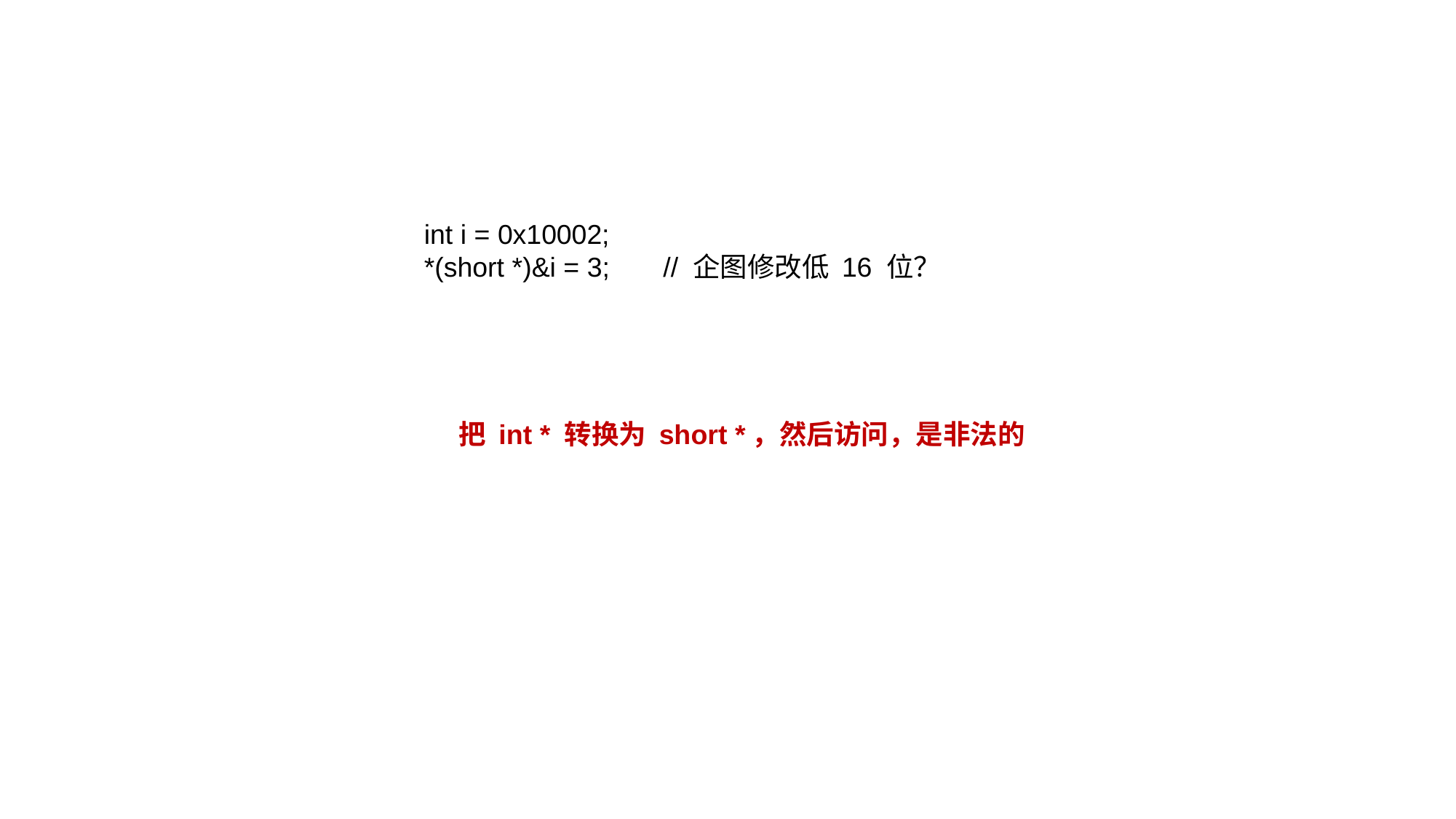

int i = 0x10002;
*(short *)&i = 3;       // 企图修改低 16 位？
把 int * 转换为 short *，然后访问，是非法的